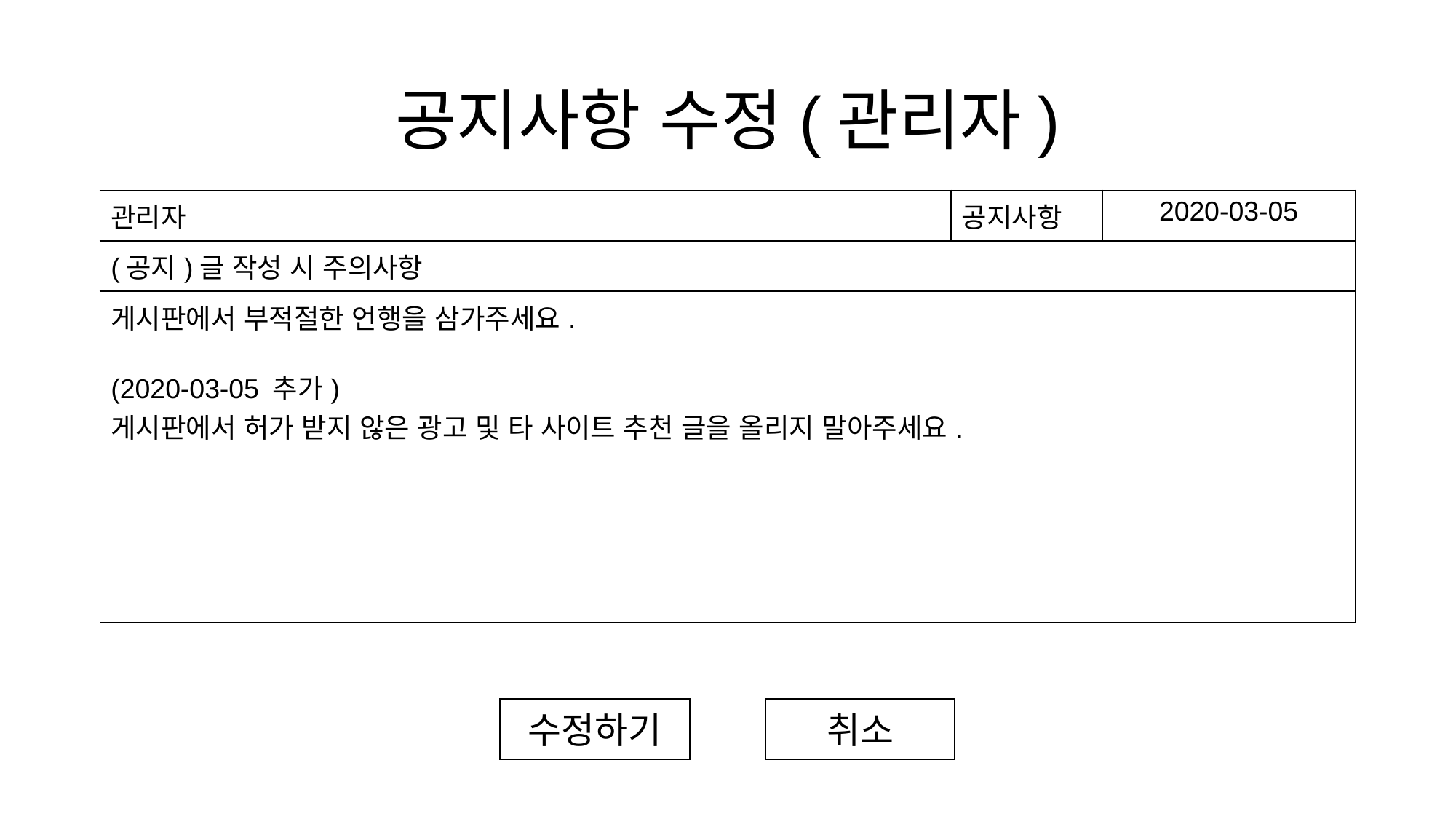

# 공지사항 수정(관리자)
| 관리자 |  | 공지사항 | 2020-03-05 |
| --- | --- | --- | --- |
| (공지)글 작성 시 주의사항 |  |  |  |
| 게시판에서 부적절한 언행을 삼가주세요. (2020-03-05 추가) 게시판에서 허가 받지 않은 광고 및 타 사이트 추천 글을 올리지 말아주세요. |  |  |  |
수정하기
취소